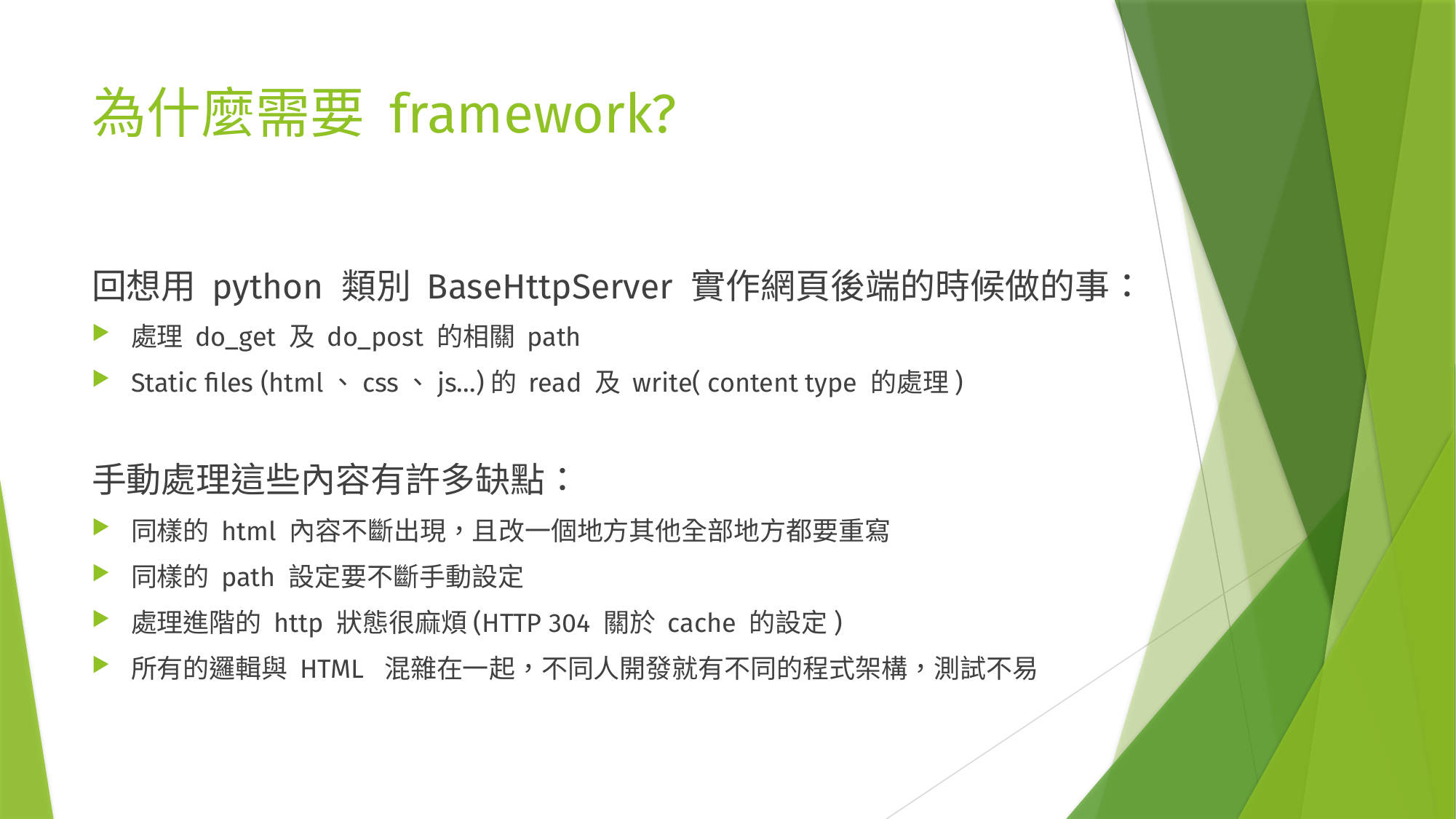

# 為什麼需要 framework?
回想用 python 類別 BaseHttpServer 實作網頁後端的時候做的事：
處理 do_get 及 do_post 的相關 path
Static files (html、css、js…)的 read 及 write( content type 的處理)

手動處理這些內容有許多缺點：
同樣的 html 內容不斷出現，且改一個地方其他全部地方都要重寫
同樣的 path 設定要不斷手動設定
處理進階的 http 狀態很麻煩(HTTP 304 關於 cache 的設定)
所有的邏輯與 HTML  混雜在一起，不同人開發就有不同的程式架構，測試不易